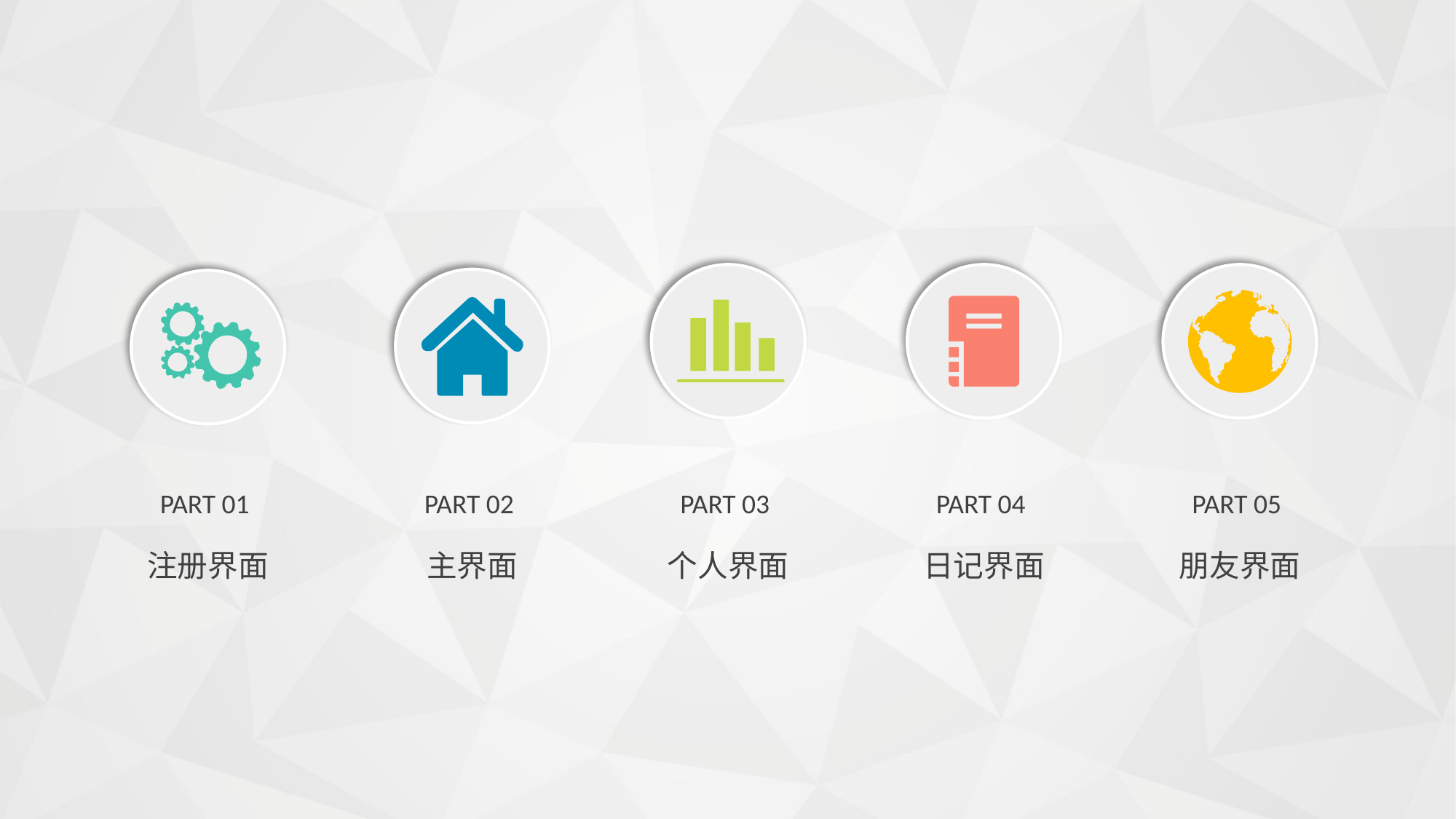

PART 01
PART 02
PART 03
PART 04
PART 05
注册界面
主界面
个人界面
日记界面
朋友界面